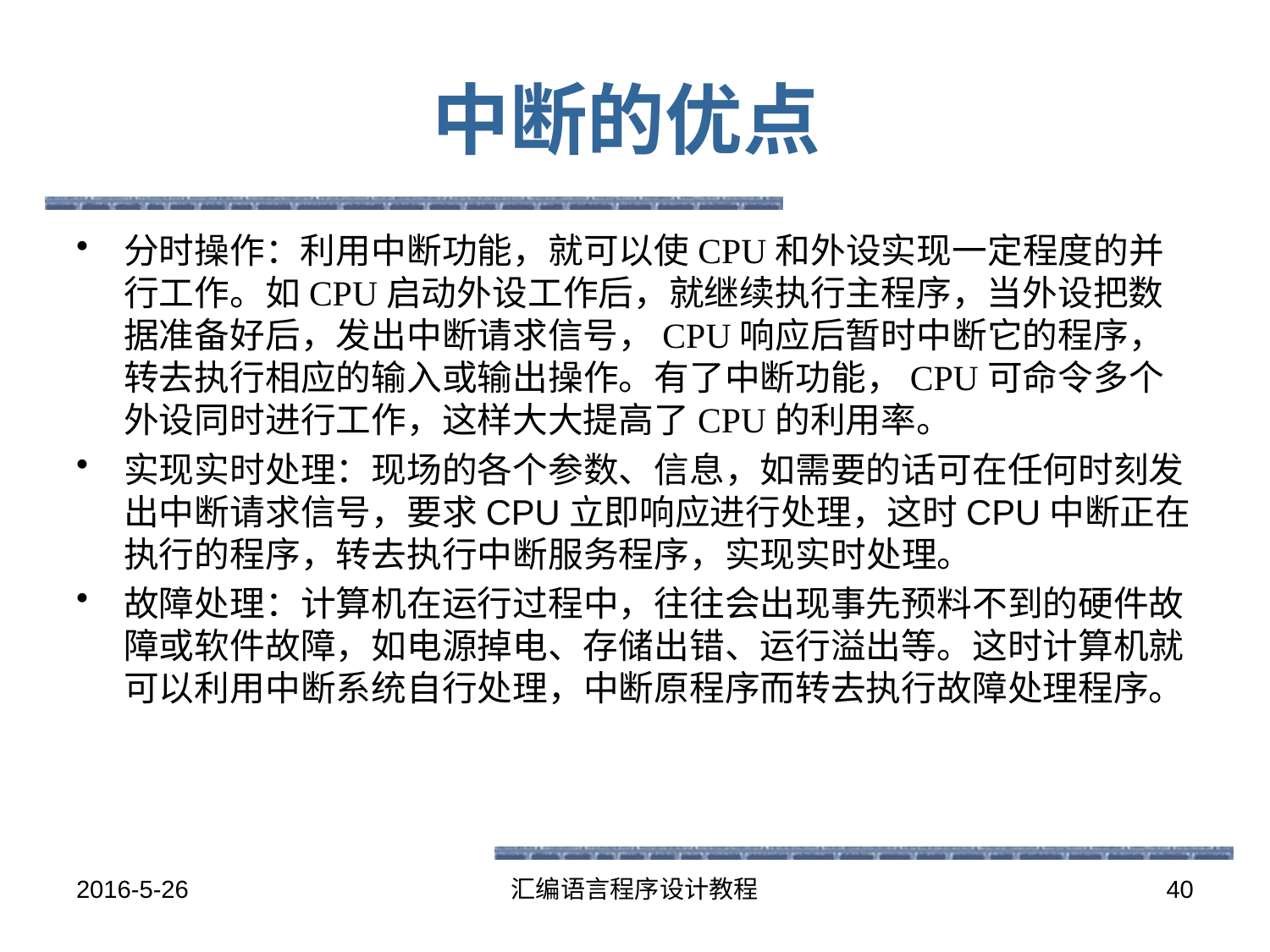

# 中断的优点
分时操作：利用中断功能，就可以使CPU和外设实现一定程度的并行工作。如CPU启动外设工作后，就继续执行主程序，当外设把数据准备好后，发出中断请求信号，CPU响应后暂时中断它的程序，转去执行相应的输入或输出操作。有了中断功能，CPU可命令多个外设同时进行工作，这样大大提高了CPU的利用率。
实现实时处理：现场的各个参数、信息，如需要的话可在任何时刻发出中断请求信号，要求CPU立即响应进行处理，这时CPU中断正在执行的程序，转去执行中断服务程序，实现实时处理。
故障处理：计算机在运行过程中，往往会出现事先预料不到的硬件故障或软件故障，如电源掉电、存储出错、运行溢出等。这时计算机就可以利用中断系统自行处理，中断原程序而转去执行故障处理程序。
2016-5-26
汇编语言程序设计教程
40